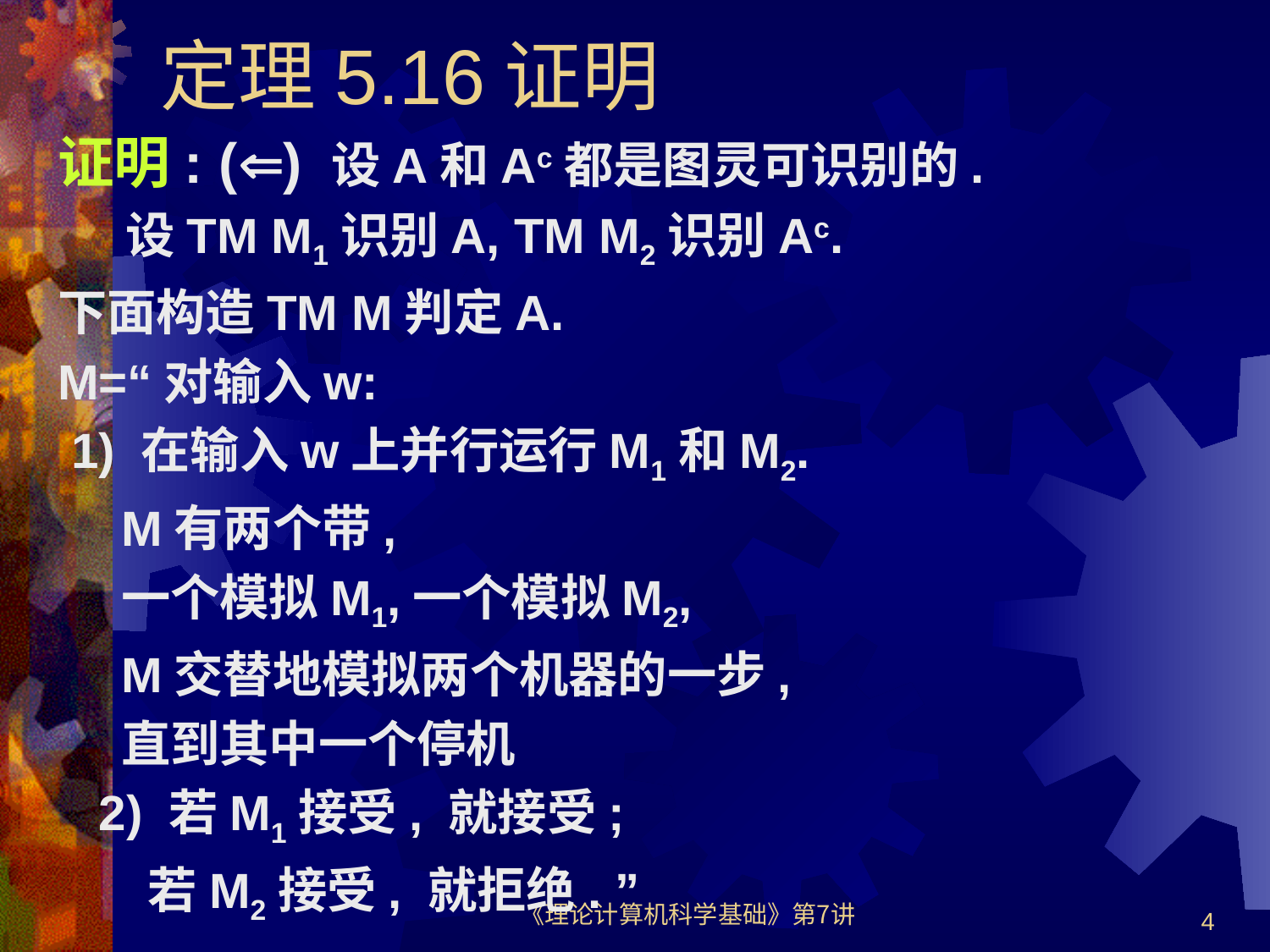

# 定理5.16证明
证明: (⇐) 设A和Ac都是图灵可识别的.
     设TM M1识别A, TM M2识别Ac.
下面构造TM M判定A.
M=“对输入w:
 1) 在输入w上并行运行M1和M2.
M有两个带,
一个模拟M1,一个模拟M2,
M交替地模拟两个机器的一步,
直到其中一个停机
   2) 若M1接受, 就接受;
       若M2接受, 就拒绝. ”
《理论计算机科学基础》第7讲
4